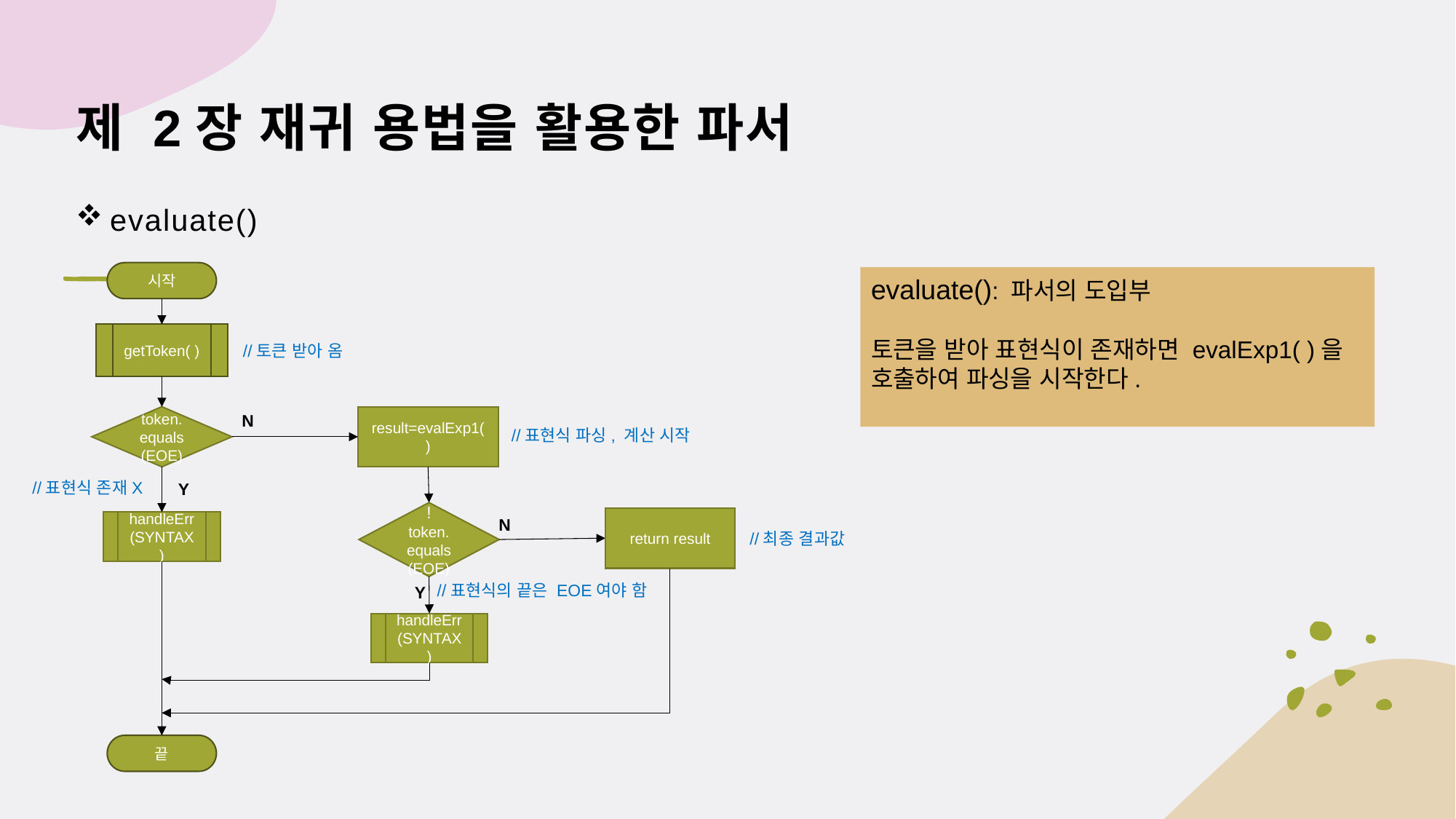

# 제 2장 재귀 용법을 활용한 파서
evaluate()

시작
evaluate(): 파서의 도입부

토큰을 받아 표현식이 존재하면 evalExp1( )을 호출하여 파싱을 시작한다.

getToken( )
//토큰 받아 옴
N
result=evalExp1( )
token.equals(EOE)
//표현식 파싱, 계산 시작
//표현식 존재X
Y
!token.equals(EOE)
return result
N
handleErr(SYNTAX )
//최종 결과값
//표현식의 끝은 EOE여야 함
Y
handleErr(SYNTAX )
끝